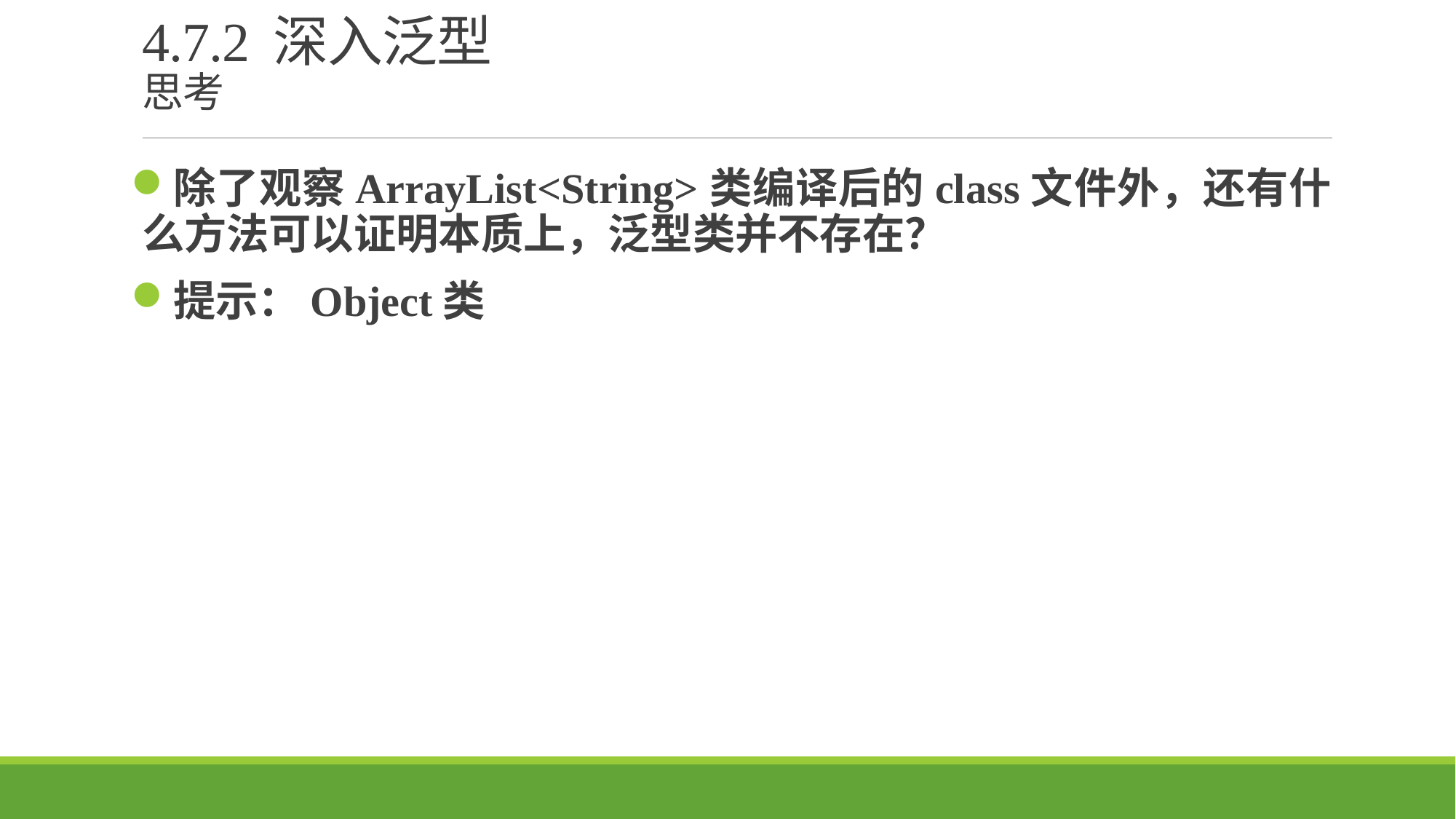

# 4.7.2 深入泛型 思考
除了观察ArrayList<String>类编译后的class文件外，还有什么方法可以证明本质上，泛型类并不存在？
提示：Object类